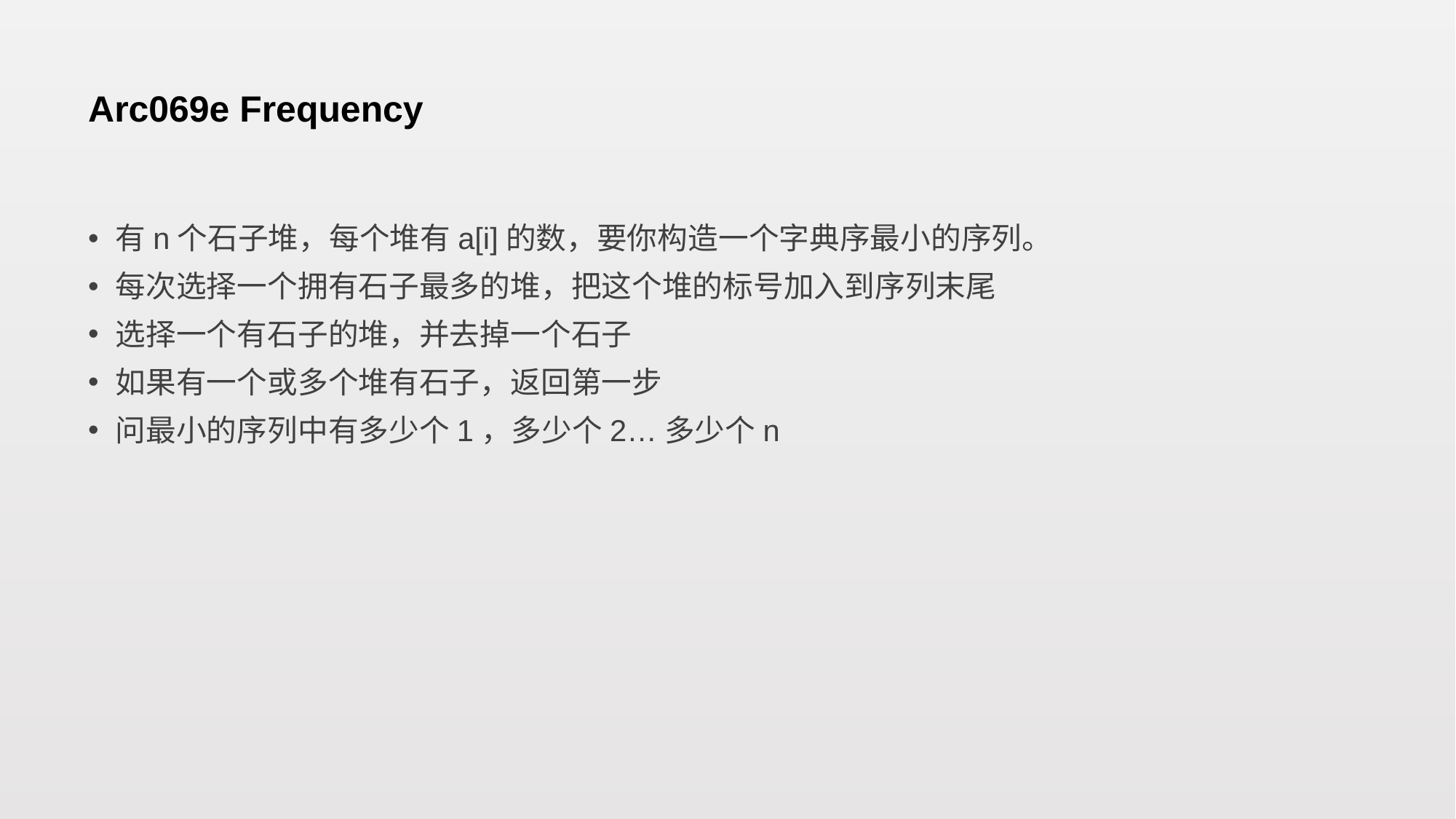

# Arc069e Frequency
有n个石子堆，每个堆有a[i]的数，要你构造一个字典序最小的序列。
每次选择一个拥有石子最多的堆，把这个堆的标号加入到序列末尾
选择一个有石子的堆，并去掉一个石子
如果有一个或多个堆有石子，返回第一步
问最小的序列中有多少个1，多少个2…多少个n